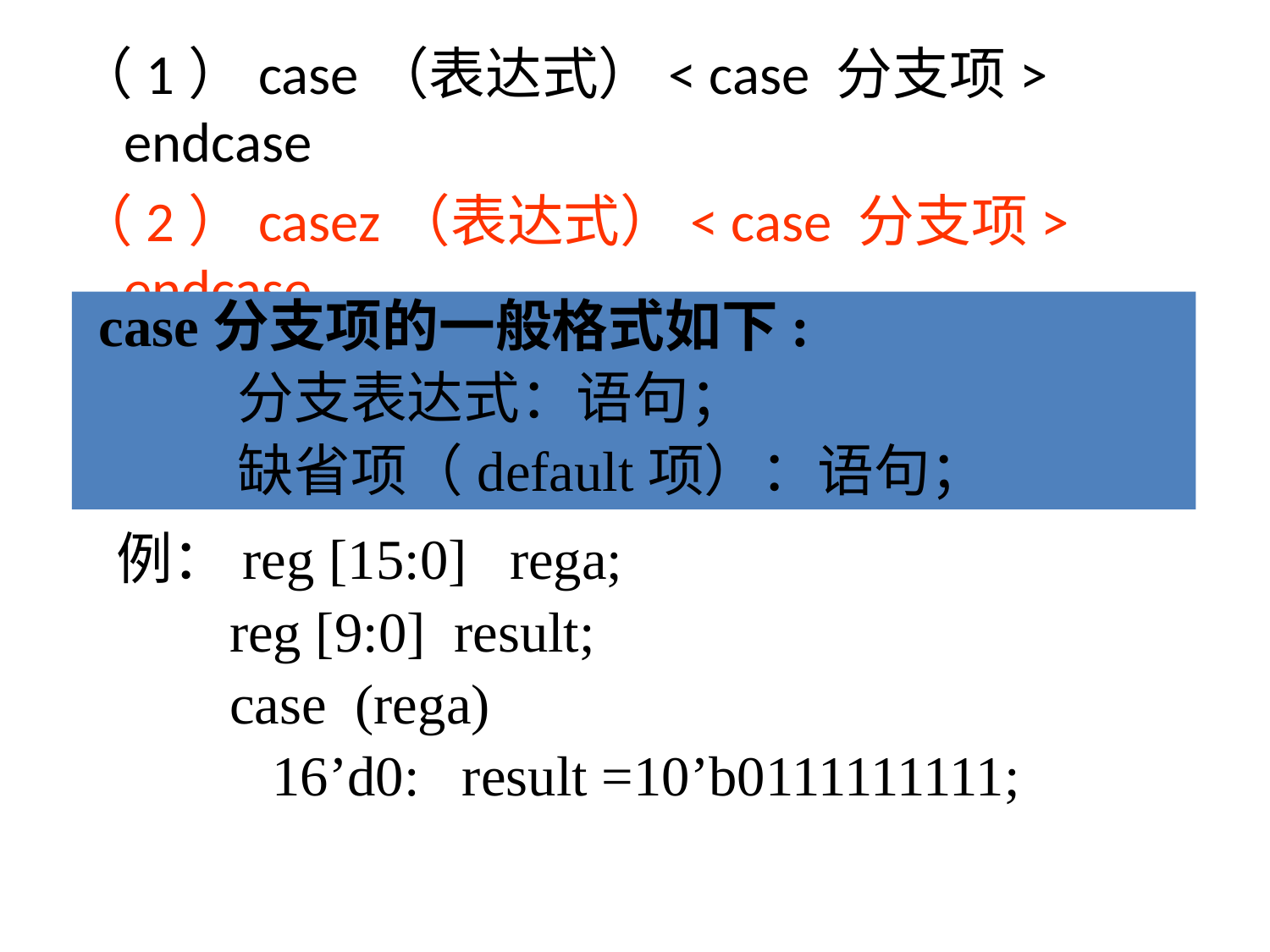

（1）case（表达式）< case 分支项>  endcase
（2）casez（表达式）< case 分支项>  endcase
（3）casex（表达式）< case 分支项>  endcase
 case分支项的一般格式如下:
           分支表达式：语句；
           缺省项（default项）：语句；
例：reg [15:0]   rega;
        reg [9:0]  result;
        case  (rega)
           16’d0:   result =10’b0111111111;